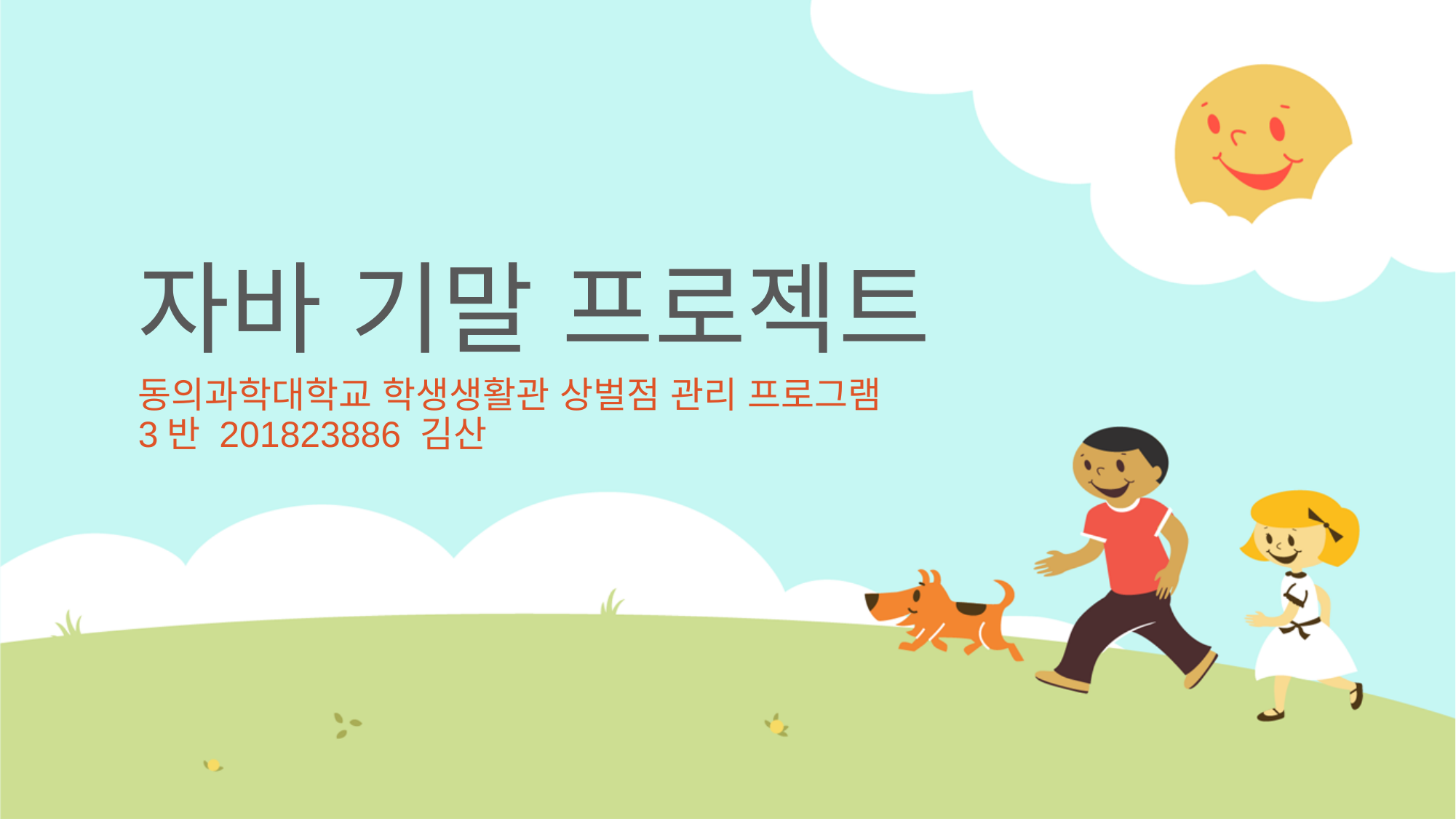

# 자바 기말 프로젝트
동의과학대학교 학생생활관 상벌점 관리 프로그램
3반 201823886 김산